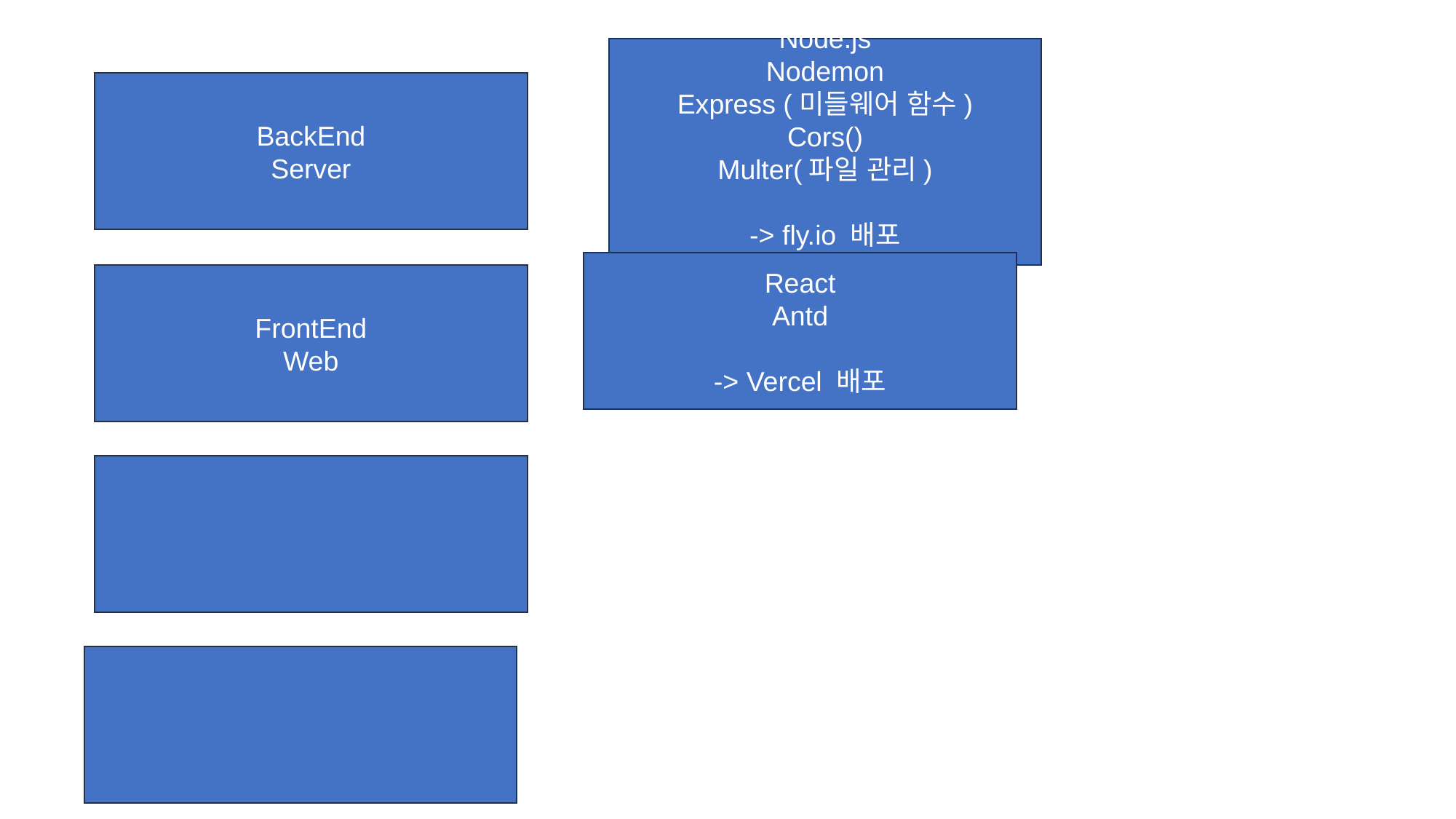

Node.js
Nodemon
Express (미들웨어 함수)
Cors()
Multer(파일 관리)

-> fly.io 배포

BackEnd
Server
React
Antd

-> Vercel 배포
FrontEnd
Web